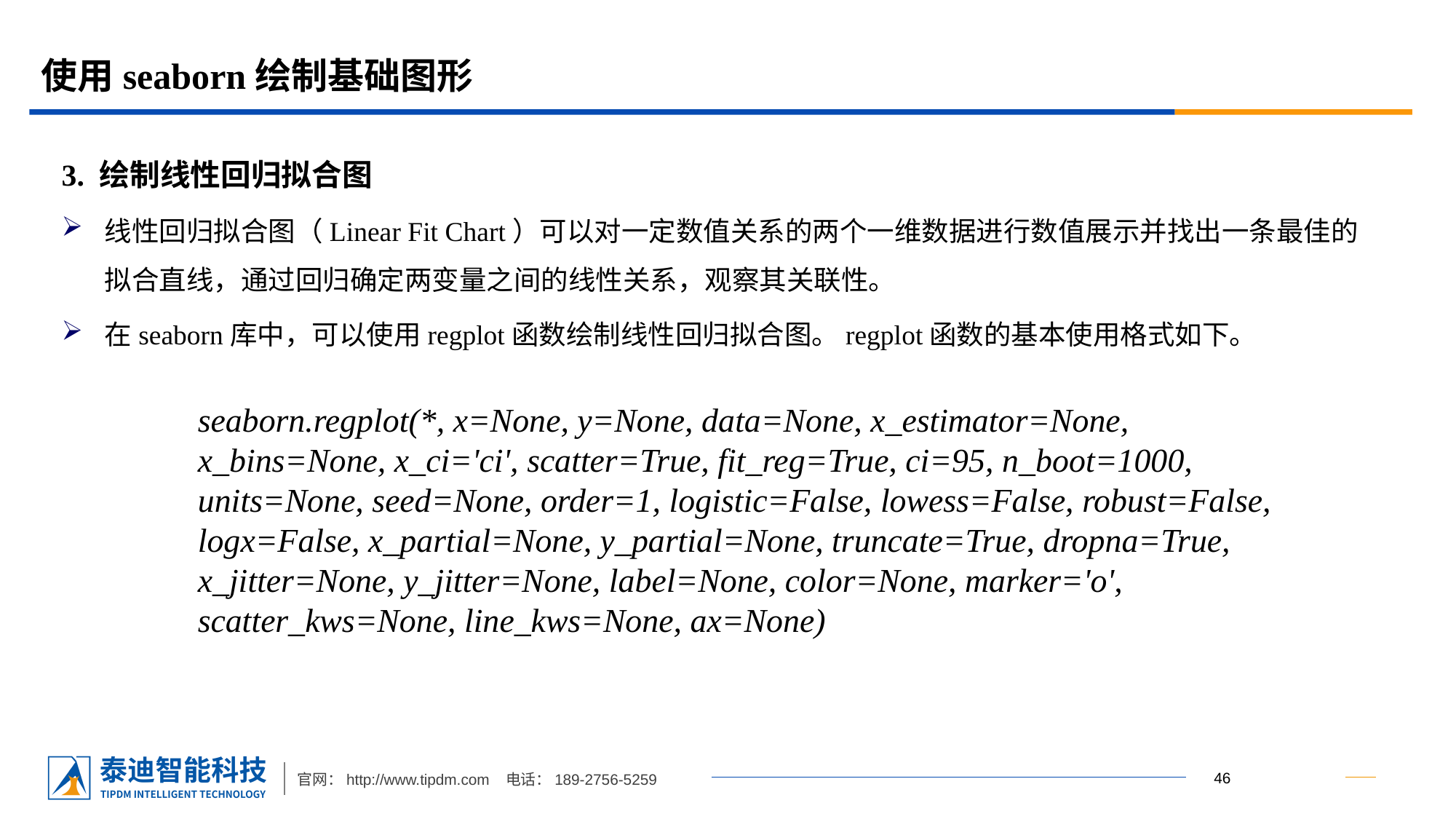

# 使用seaborn绘制基础图形
3. 绘制线性回归拟合图
线性回归拟合图（Linear Fit Chart）可以对一定数值关系的两个一维数据进行数值展示并找出一条最佳的拟合直线，通过回归确定两变量之间的线性关系，观察其关联性。
在seaborn库中，可以使用regplot函数绘制线性回归拟合图。regplot函数的基本使用格式如下。

seaborn.regplot(*, x=None, y=None, data=None, x_estimator=None, x_bins=None, x_ci='ci', scatter=True, fit_reg=True, ci=95, n_boot=1000, units=None, seed=None, order=1, logistic=False, lowess=False, robust=False, logx=False, x_partial=None, y_partial=None, truncate=True, dropna=True, x_jitter=None, y_jitter=None, label=None, color=None, marker='o', scatter_kws=None, line_kws=None, ax=None)